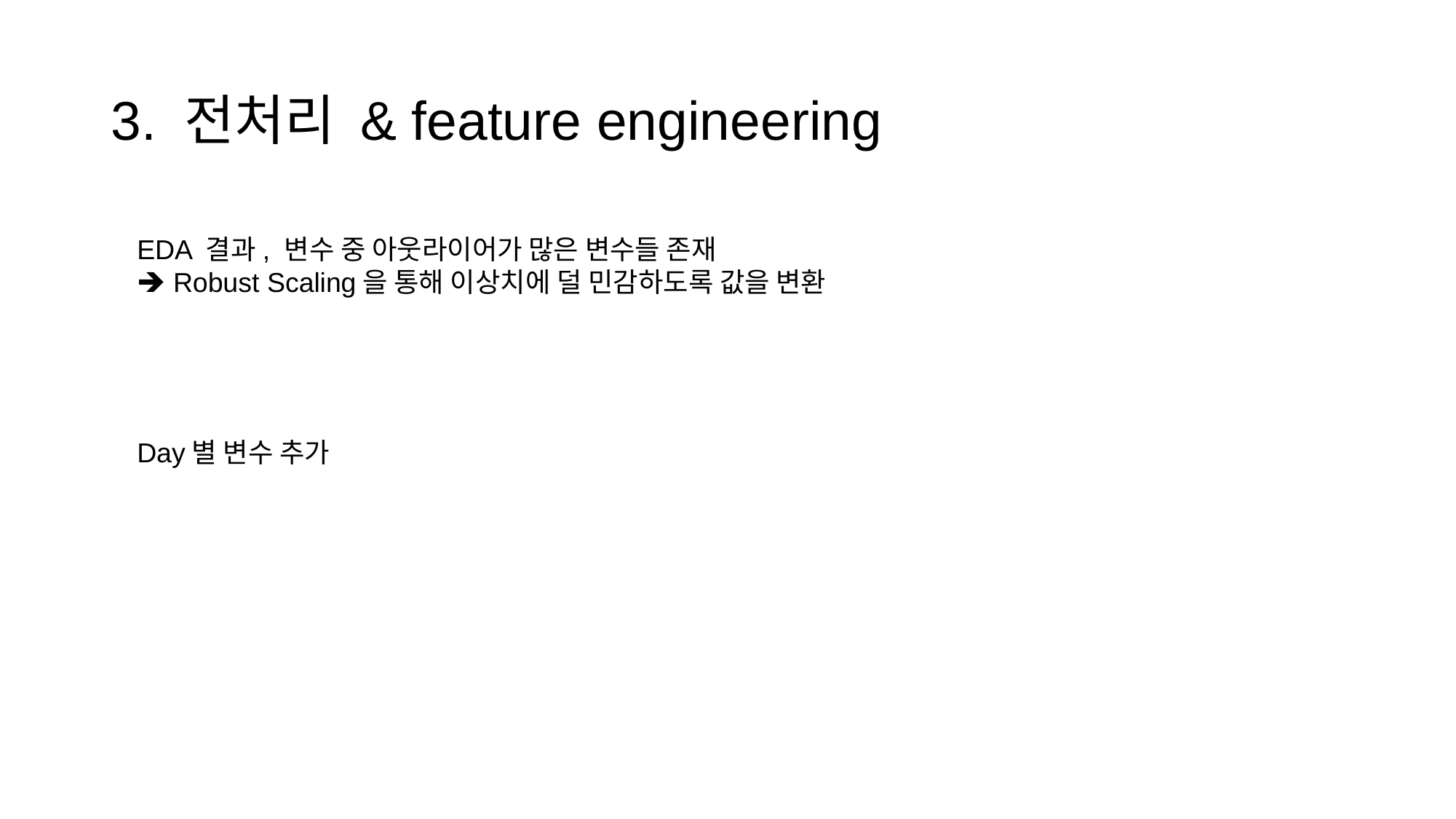

# 3. 전처리 & feature engineering
EDA 결과, 변수 중 아웃라이어가 많은 변수들 존재
🡺 Robust Scaling을 통해 이상치에 덜 민감하도록 값을 변환
Day별 변수 추가